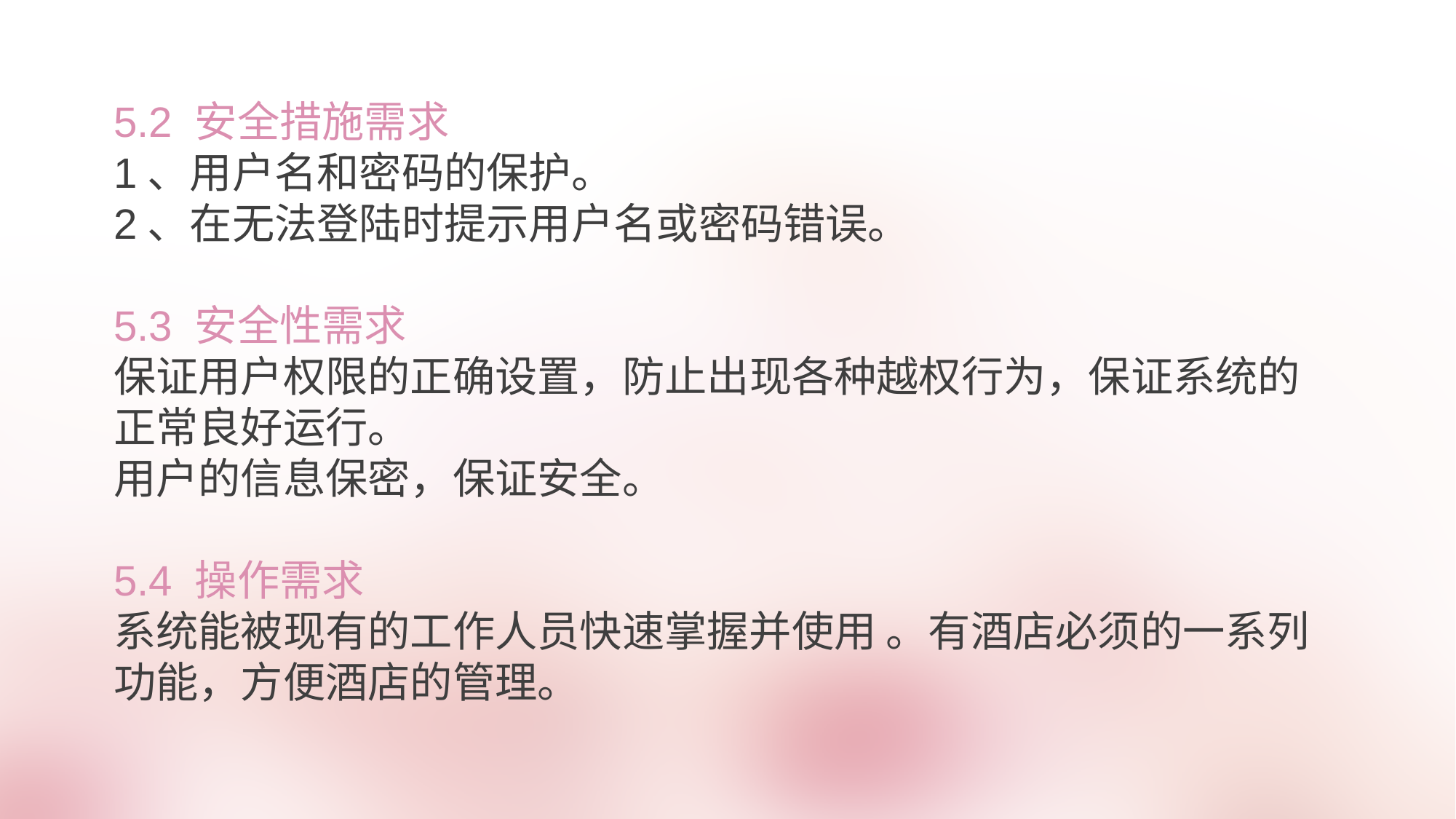

5.2 安全措施需求
1、用户名和密码的保护。
2、在无法登陆时提示用户名或密码错误。

5.3 安全性需求
保证用户权限的正确设置，防止出现各种越权行为，保证系统的正常良好运行。
用户的信息保密，保证安全。

5.4 操作需求
系统能被现有的工作人员快速掌握并使用 。有酒店必须的一系列功能，方便酒店的管理。